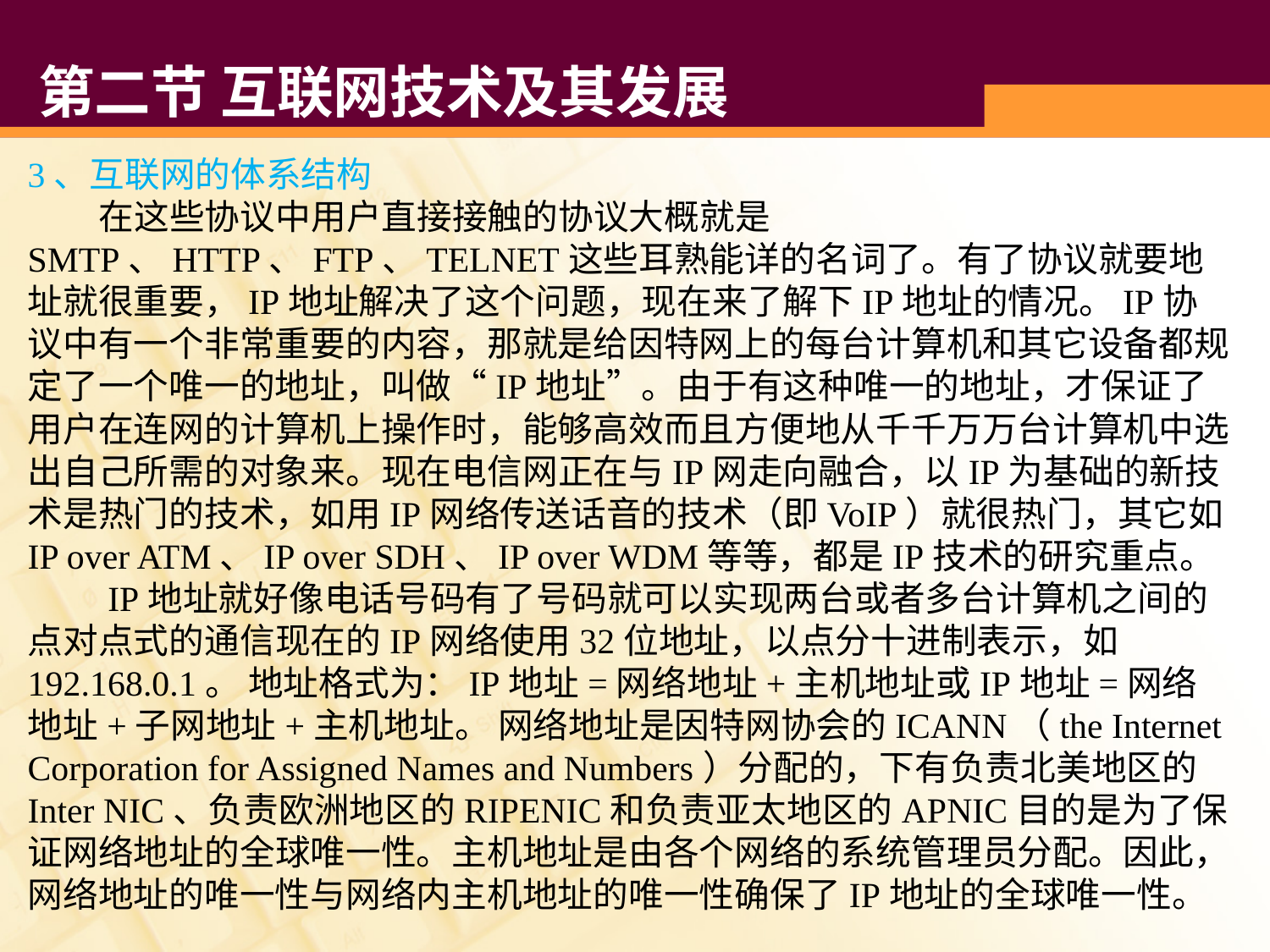

# 第二节 互联网技术及其发展
3、互联网的体系结构
        在这些协议中用户直接接触的协议大概就是SMTP、HTTP、FTP、TELNET这些耳熟能详的名词了。有了协议就要地址就很重要，IP地址解决了这个问题，现在来了解下IP地址的情况。IP协议中有一个非常重要的内容，那就是给因特网上的每台计算机和其它设备都规定了一个唯一的地址，叫做“IP地址”。由于有这种唯一的地址，才保证了用户在连网的计算机上操作时，能够高效而且方便地从千千万万台计算机中选出自己所需的对象来。现在电信网正在与IP网走向融合，以IP为基础的新技术是热门的技术，如用IP网络传送话音的技术（即VoIP）就很热门，其它如IP over ATM、IP over SDH、IP over WDM等等，都是IP技术的研究重点。
         IP地址就好像电话号码有了号码就可以实现两台或者多台计算机之间的点对点式的通信现在的IP网络使用32位地址，以点分十进制表示，如192.168.0.1。 地址格式为：IP地址=网络地址+主机地址或IP地址=网络地址+子网地址+主机地址。 网络地址是因特网协会的ICANN（the Internet Corporation for Assigned Names and Numbers）分配的，下有负责北美地区的Inter NIC、负责欧洲地区的RIPENIC和负责亚太地区的APNIC目的是为了保证网络地址的全球唯一性。主机地址是由各个网络的系统管理员分配。因此，网络地址的唯一性与网络内主机地址的唯一性确保了IP地址的全球唯一性。